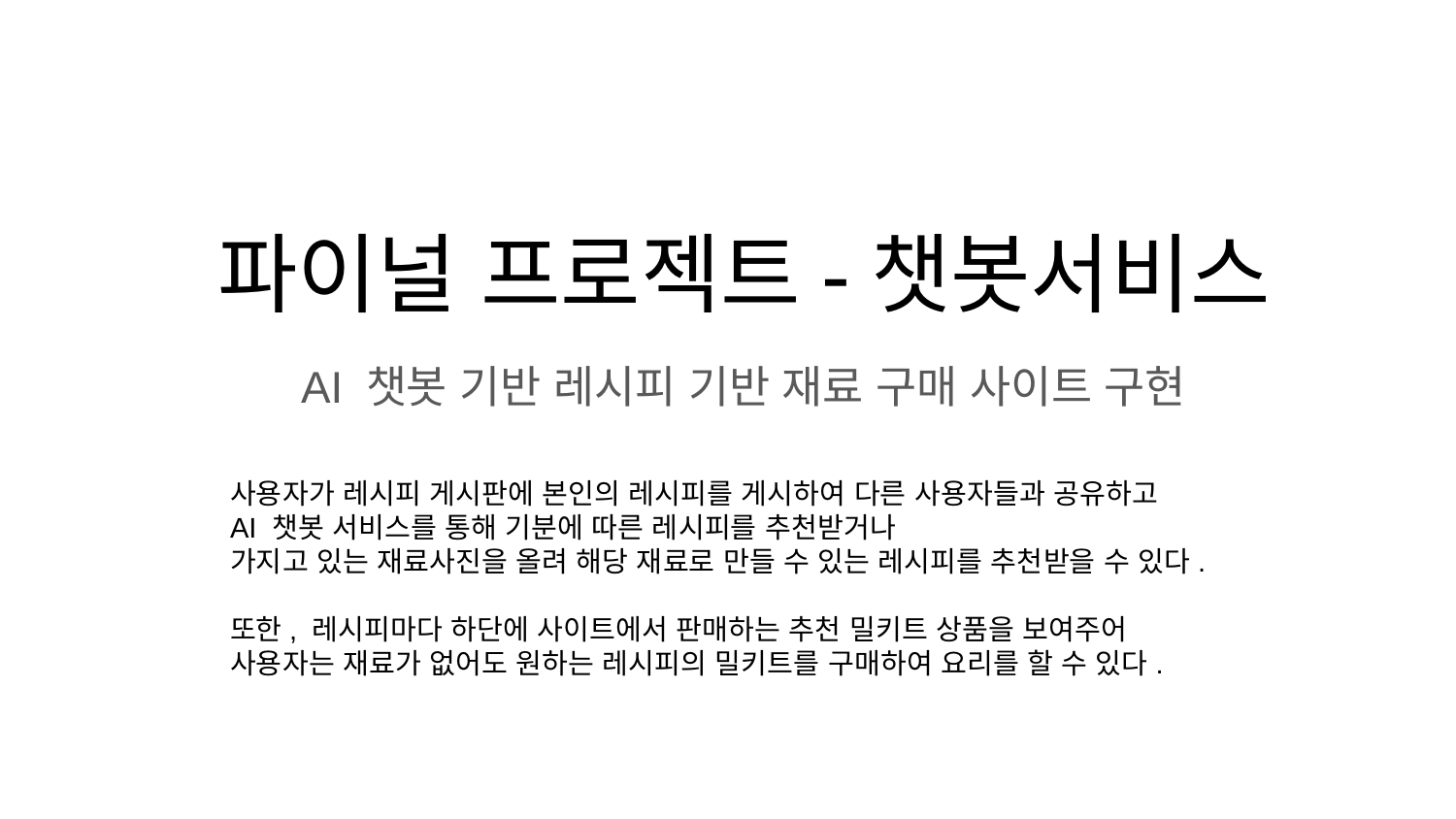

# 파이널 프로젝트-챗봇서비스
AI 챗봇 기반 레시피 기반 재료 구매 사이트 구현
사용자가 레시피 게시판에 본인의 레시피를 게시하여 다른 사용자들과 공유하고
AI 챗봇 서비스를 통해 기분에 따른 레시피를 추천받거나
가지고 있는 재료사진을 올려 해당 재료로 만들 수 있는 레시피를 추천받을 수 있다.

또한, 레시피마다 하단에 사이트에서 판매하는 추천 밀키트 상품을 보여주어
사용자는 재료가 없어도 원하는 레시피의 밀키트를 구매하여 요리를 할 수 있다.